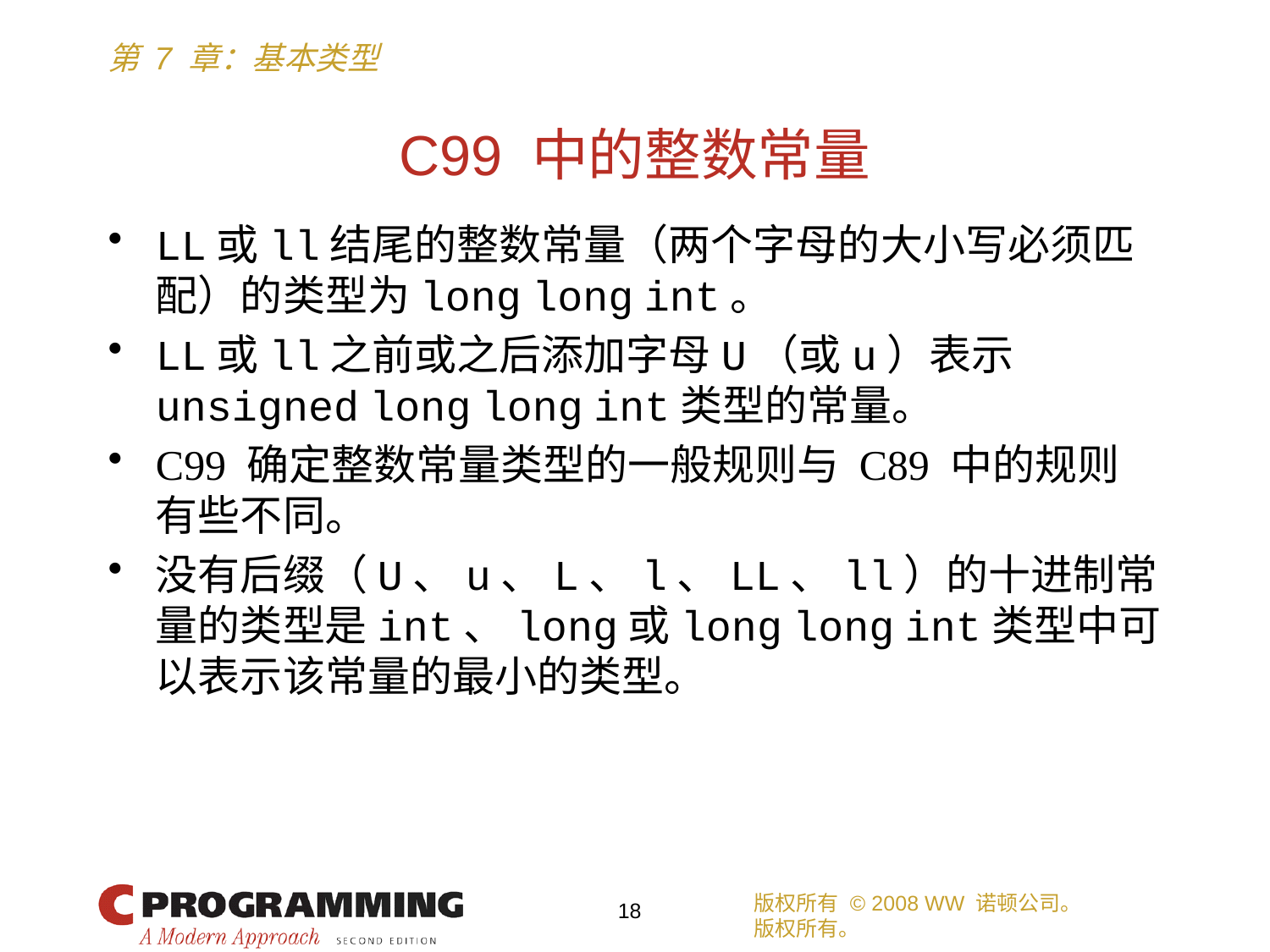

# C99 中的整数常量
LL或ll结尾的整数常量（两个字母的大小写必须匹配）的类型为long long int。
LL或ll之前或之后添加字母U（或u）表示unsigned long long int类型的常量。
C99 确定整数常量类型的一般规则与 C89 中的规则有些不同。
没有后缀（U、u、L、l、LL、ll）的十进制常量的类型是int、long或long long int类型中可以表示该常量的最小的类型。
版权所有 © 2008 WW 诺顿公司。
版权所有。
18